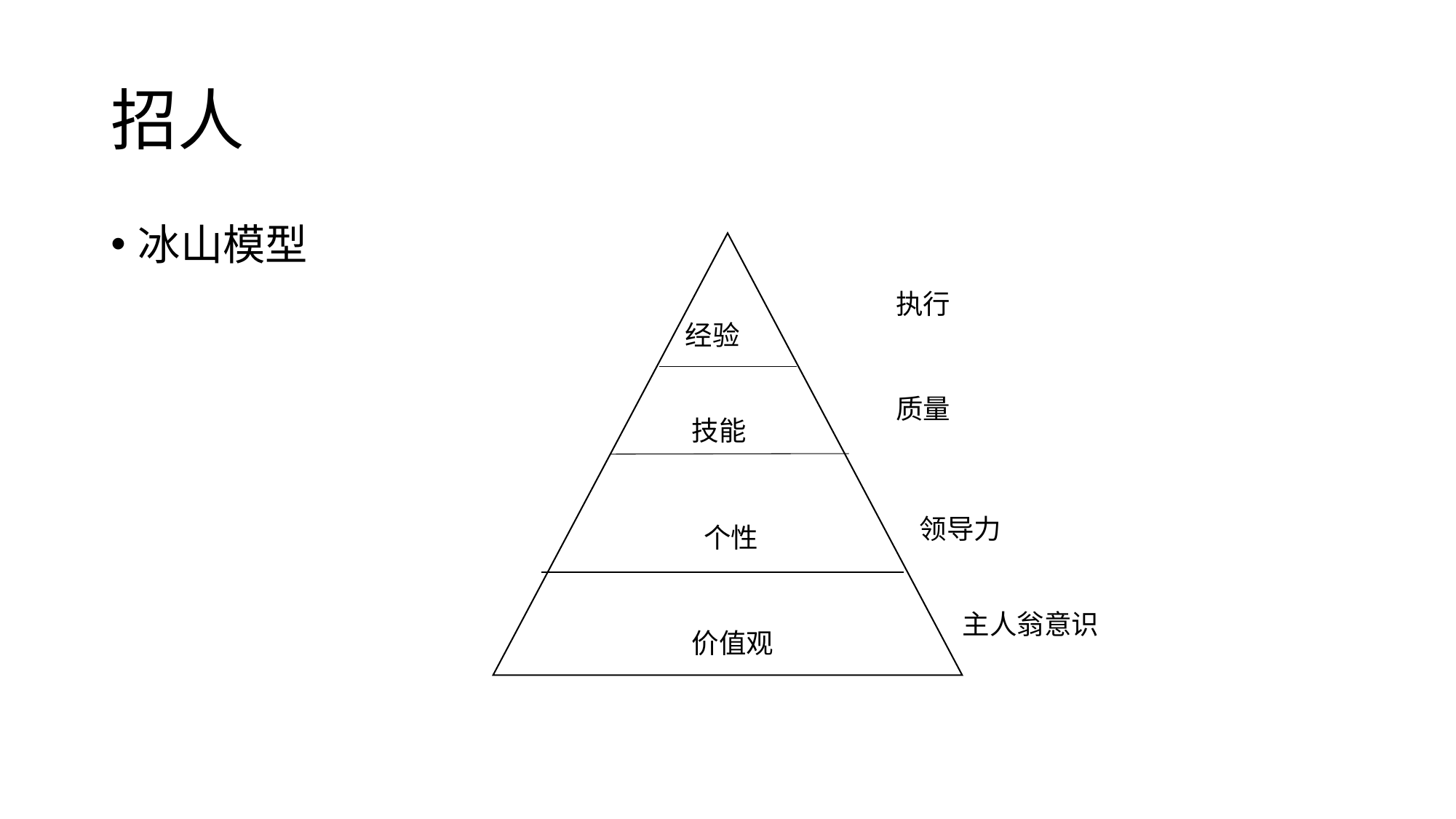

# 招人
冰山模型

执行
经验
质量
技能
领导力
个性
主人翁意识
价值观